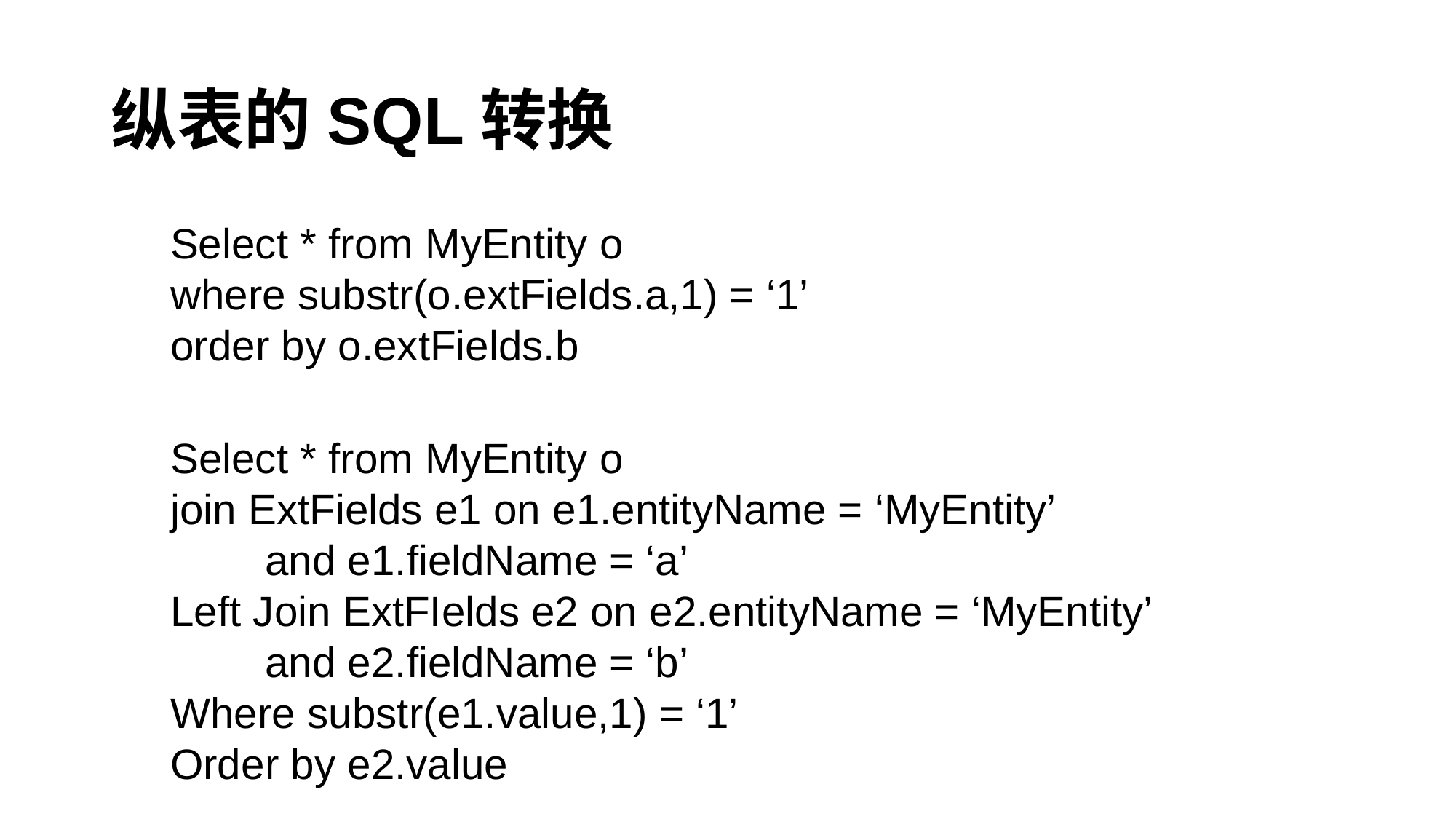

# 纵表的SQL转换
Select * from MyEntity o
where substr(o.extFields.a,1) = ‘1’
order by o.extFields.b
Select * from MyEntity o
join ExtFields e1 on e1.entityName = ‘MyEntity’
        and e1.fieldName = ‘a’
Left Join ExtFIelds e2 on e2.entityName = ‘MyEntity’
        and e2.fieldName = ‘b’
Where substr(e1.value,1) = ‘1’
Order by e2.value